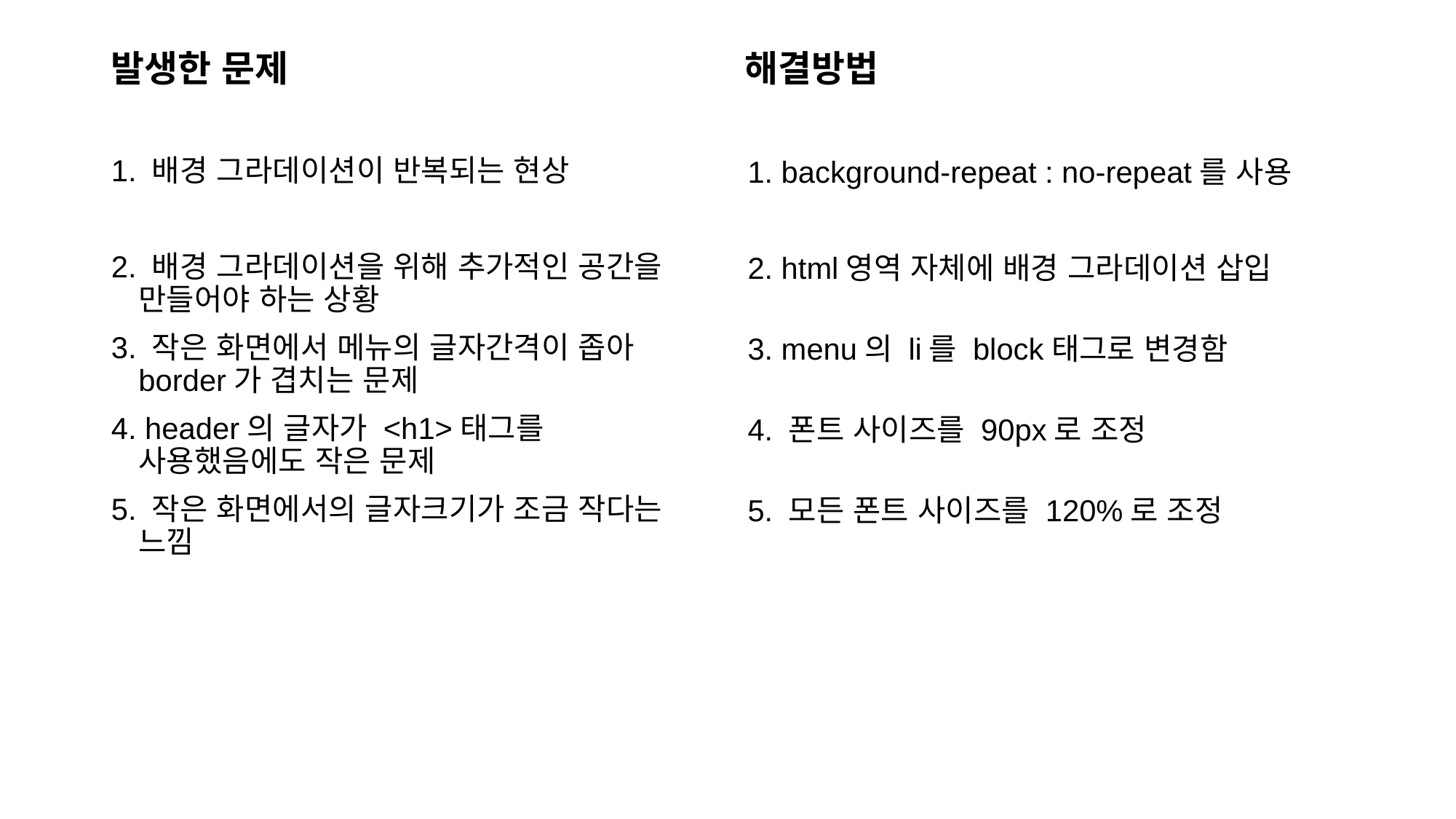

해결방법
발생한 문제
1. 배경 그라데이션이 반복되는 현상

2. 배경 그라데이션을 위해 추가적인 공간을 만들어야 하는 상황
3. 작은 화면에서 메뉴의 글자간격이 좁아 border가 겹치는 문제
4. header의 글자가 <h1>태그를 사용했음에도 작은 문제
5. 작은 화면에서의 글자크기가 조금 작다는 느낌

1. background-repeat : no-repeat를 사용

2. html영역 자체에 배경 그라데이션 삽입
3. menu의 li를 block태그로 변경함
4. 폰트 사이즈를 90px로 조정
5. 모든 폰트 사이즈를 120%로 조정